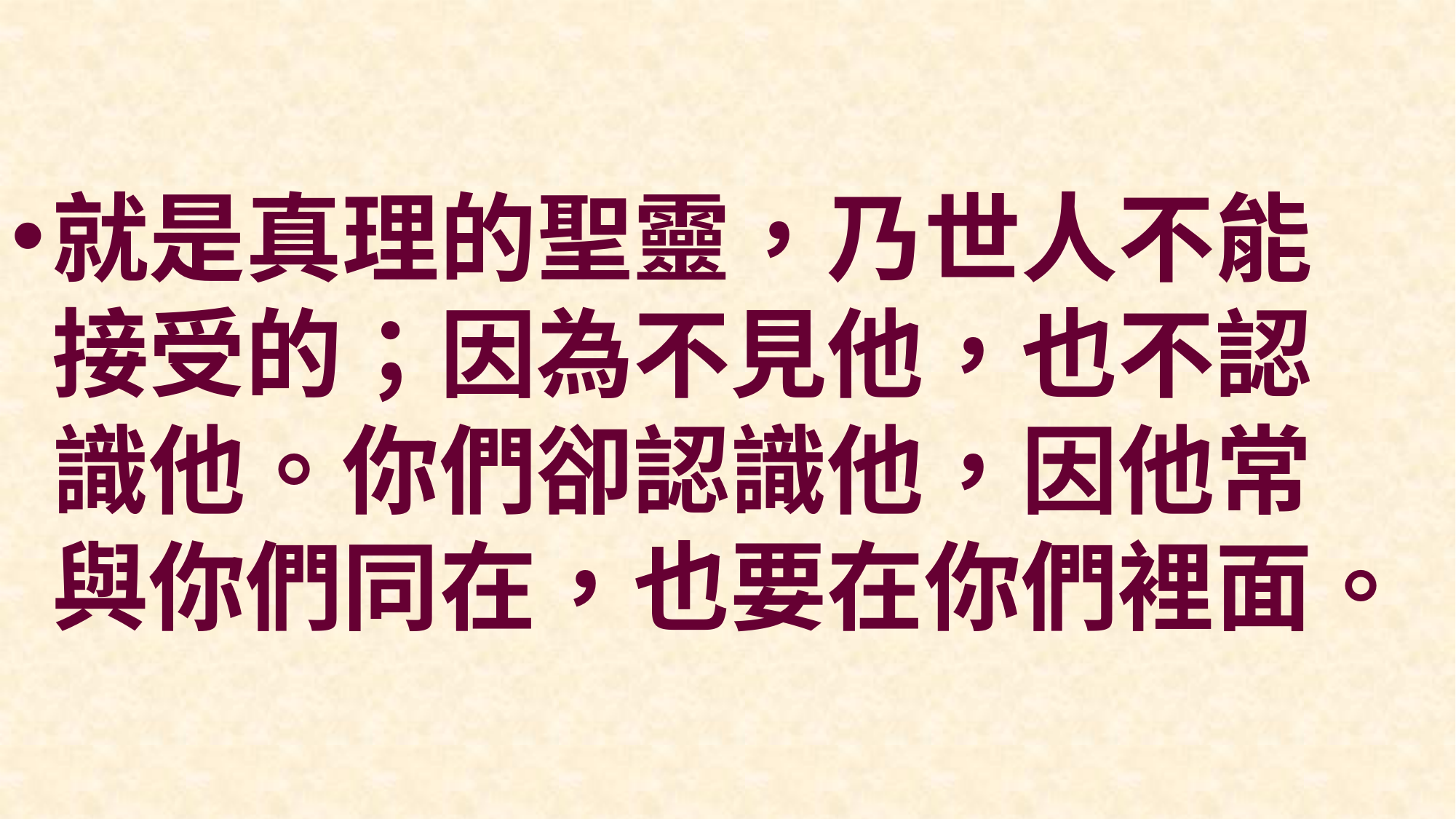

就是真理的聖靈，乃世人不能接受的；因為不見他，也不認識他。你們卻認識他，因他常與你們同在，也要在你們裡面。